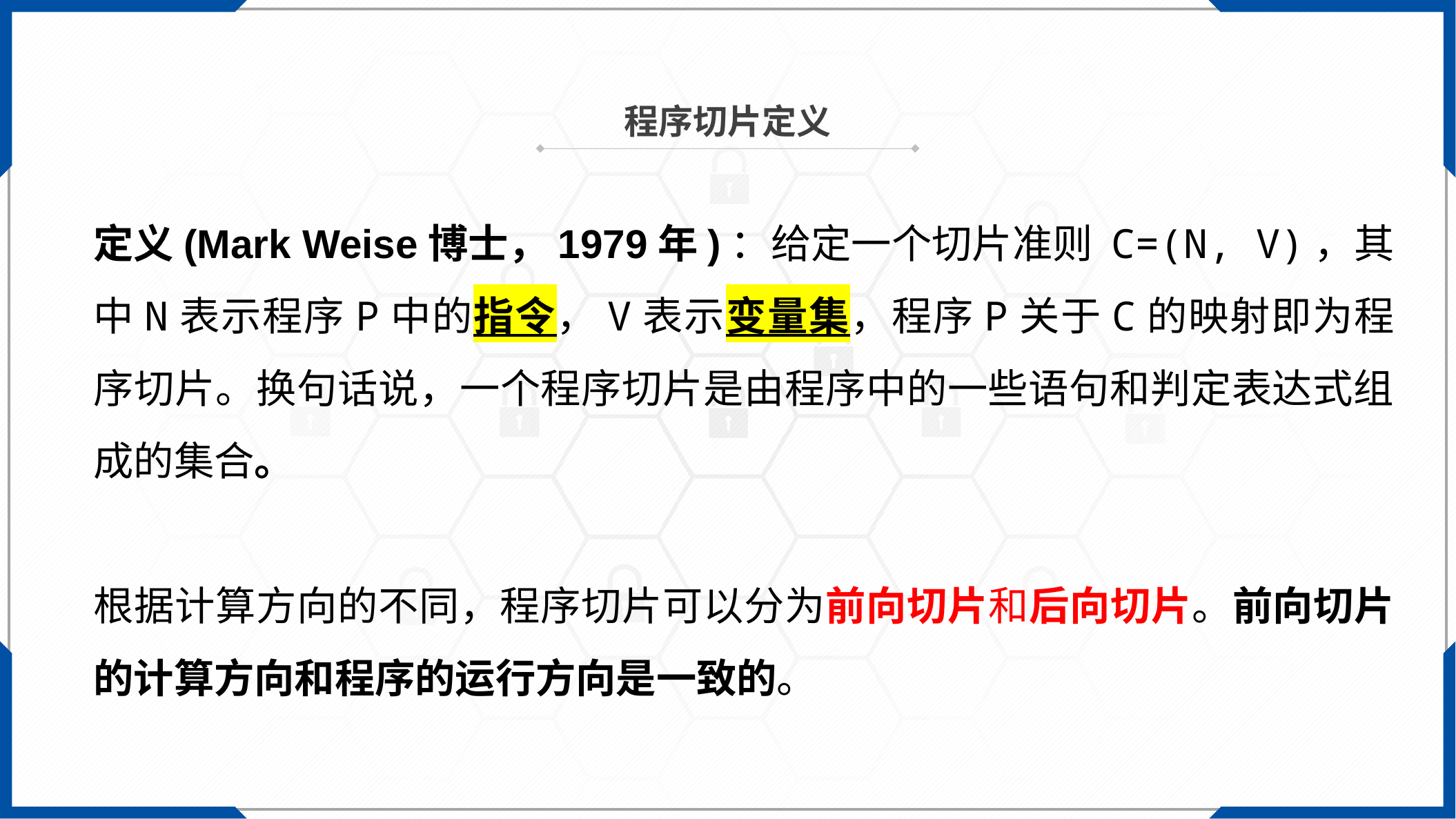

程序切片定义
定义(Mark Weise博士，1979年)：给定一个切片准则 C=(N, V)，其中N表示程序P中的指令，V表示变量集，程序P关于C的映射即为程序切片。换句话说，一个程序切片是由程序中的一些语句和判定表达式组成的集合。

根据计算方向的不同，程序切片可以分为前向切片和后向切片。前向切片的计算方向和程序的运行方向是一致的。